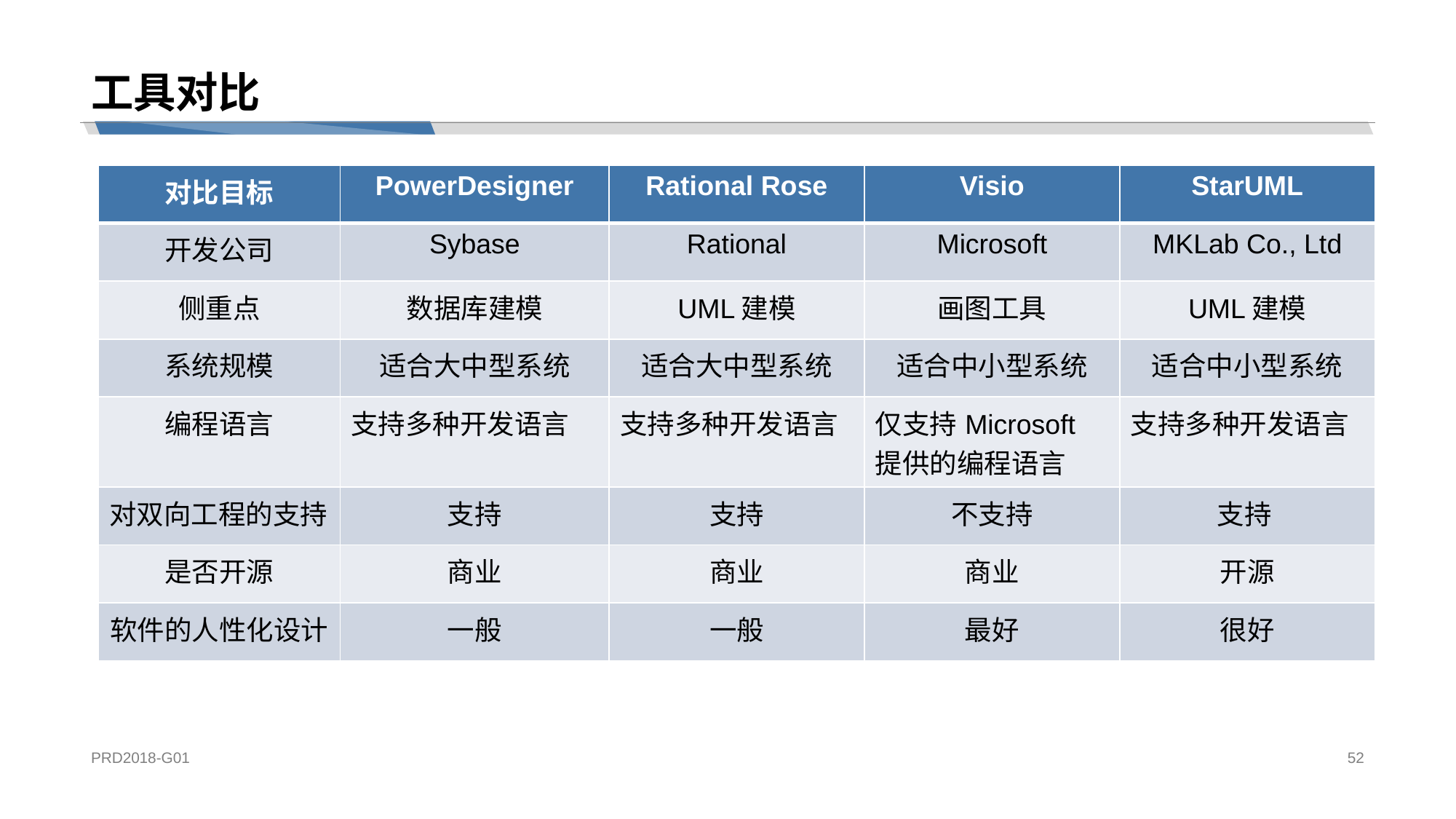

# 工具对比
| 对比目标 | PowerDesigner | Rational Rose | Visio | StarUML |
| --- | --- | --- | --- | --- |
| 开发公司 | Sybase | Rational | Microsoft | MKLab Co., Ltd |
| 侧重点 | 数据库建模 | UML建模 | 画图工具 | UML建模 |
| 系统规模 | 适合大中型系统 | 适合大中型系统 | 适合中小型系统 | 适合中小型系统 |
| 编程语言 | 支持多种开发语言 | 支持多种开发语言 | 仅支持Microsoft提供的编程语言 | 支持多种开发语言 |
| 对双向工程的支持 | 支持 | 支持 | 不支持 | 支持 |
| 是否开源 | 商业 | 商业 | 商业 | 开源 |
| 软件的人性化设计 | 一般 | 一般 | 最好 | 很好 |
PRD2018-G01
52